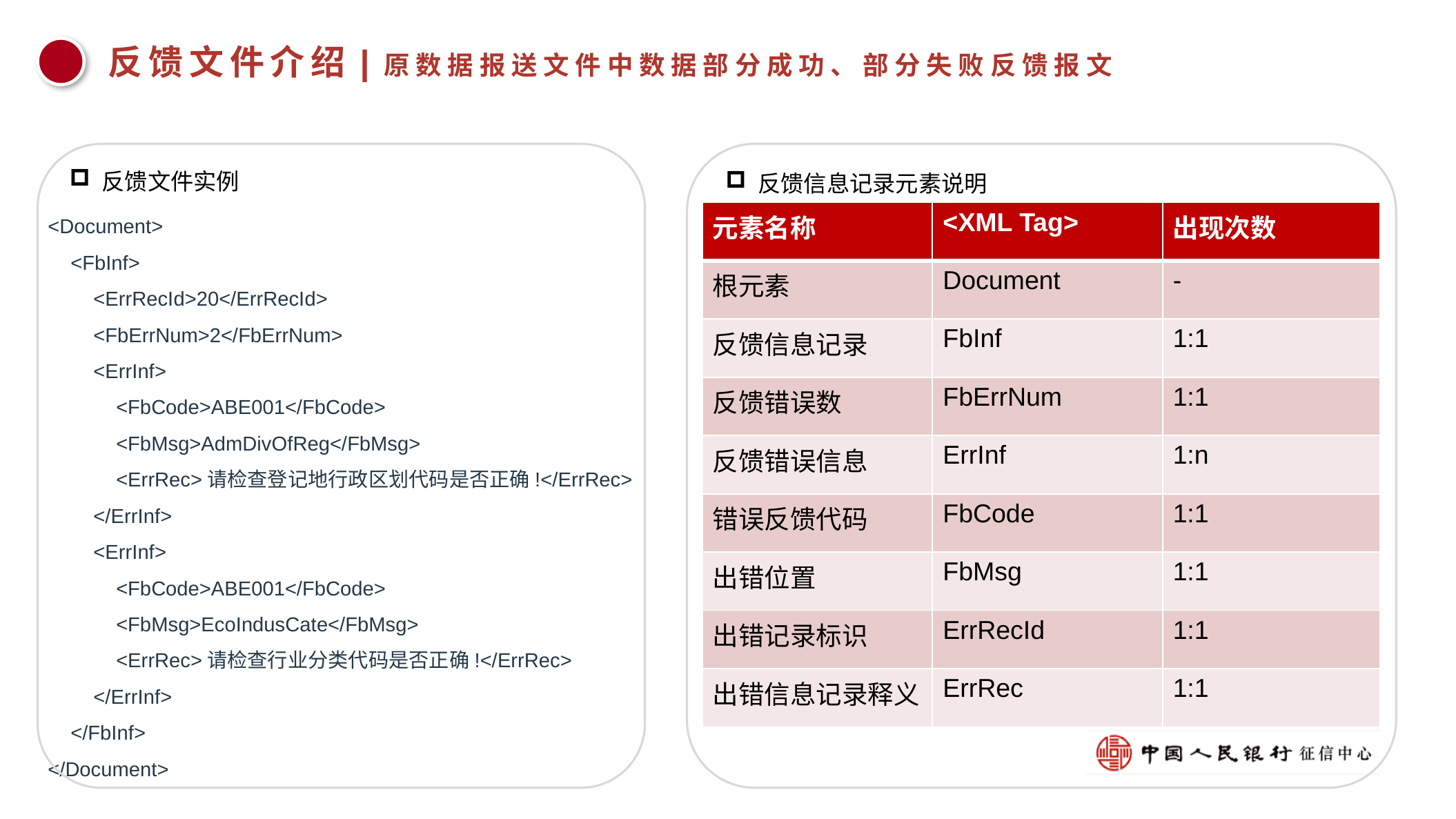

反馈文件介绍|原数据报送文件中数据部分成功、部分失败反馈报文

反馈文件实例
反馈信息记录元素说明
<Document>
    <FbInf>
        <ErrRecId>20</ErrRecId>
        <FbErrNum>2</FbErrNum>
        <ErrInf>
            <FbCode>ABE001</FbCode>
            <FbMsg>AdmDivOfReg</FbMsg>
            <ErrRec>请检查登记地行政区划代码是否正确!</ErrRec>
        </ErrInf>
        <ErrInf>
            <FbCode>ABE001</FbCode>
            <FbMsg>EcoIndusCate</FbMsg>
            <ErrRec>请检查行业分类代码是否正确!</ErrRec>
        </ErrInf>
    </FbInf>
</Document>
| 元素名称 | <XML Tag> | 出现次数 |
| --- | --- | --- |
| 根元素 | Document | - |
| 反馈信息记录 | FbInf | 1:1 |
| 反馈错误数 | FbErrNum | 1:1 |
| 反馈错误信息 | ErrInf | 1:n |
| 错误反馈代码 | FbCode | 1:1 |
| 出错位置 | FbMsg | 1:1 |
| 出错记录标识 | ErrRecId | 1:1 |
| 出错信息记录释义 | ErrRec | 1:1 |